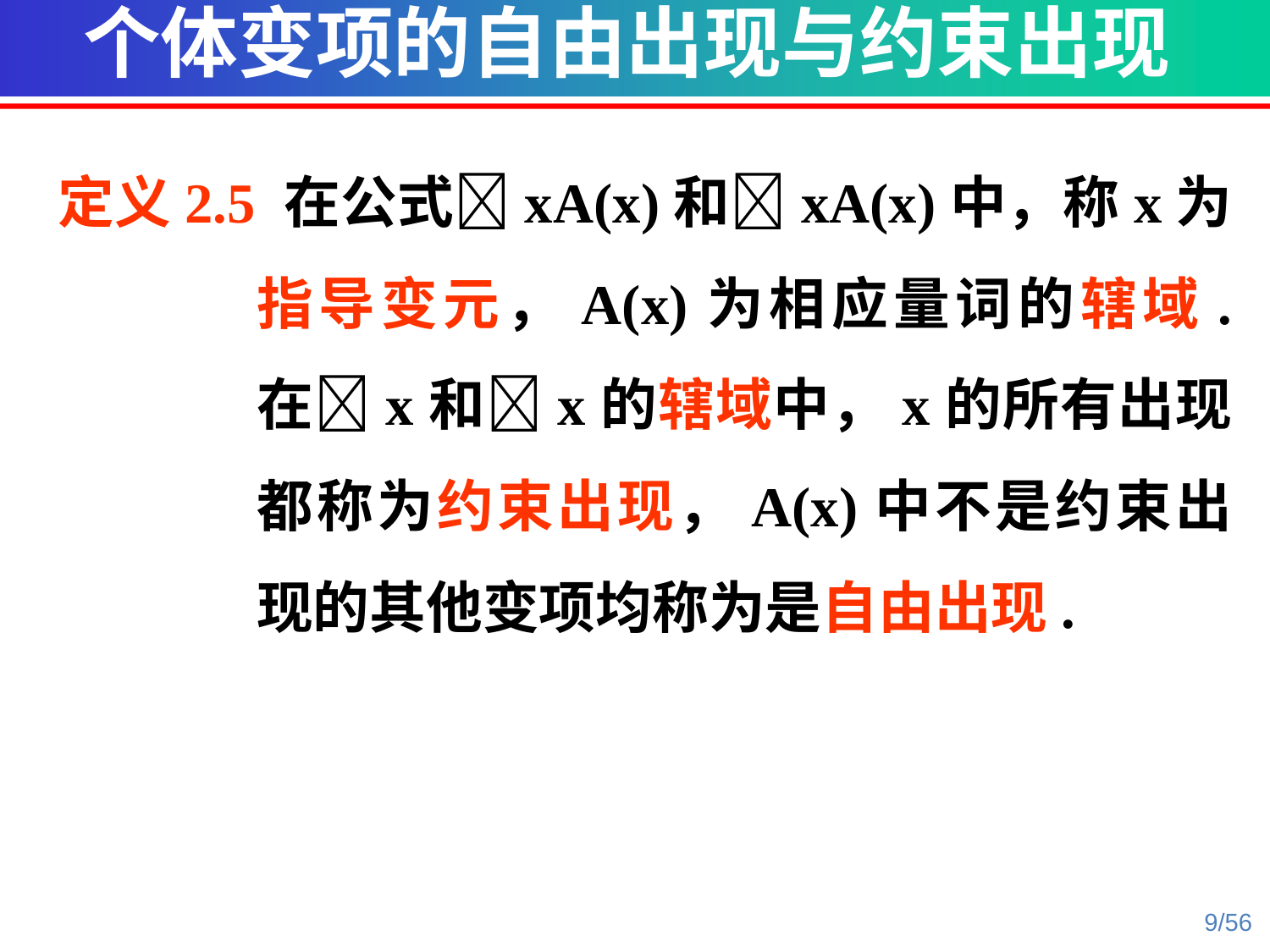

个体变项的自由出现与约束出现
定义2.5 在公式∀xA(x)和∃xA(x)中，称x为指导变元，A(x)为相应量词的辖域. 在∀x和∃x的辖域中，x的所有出现都称为约束出现，A(x)中不是约束出现的其他变项均称为是自由出现.
9/56